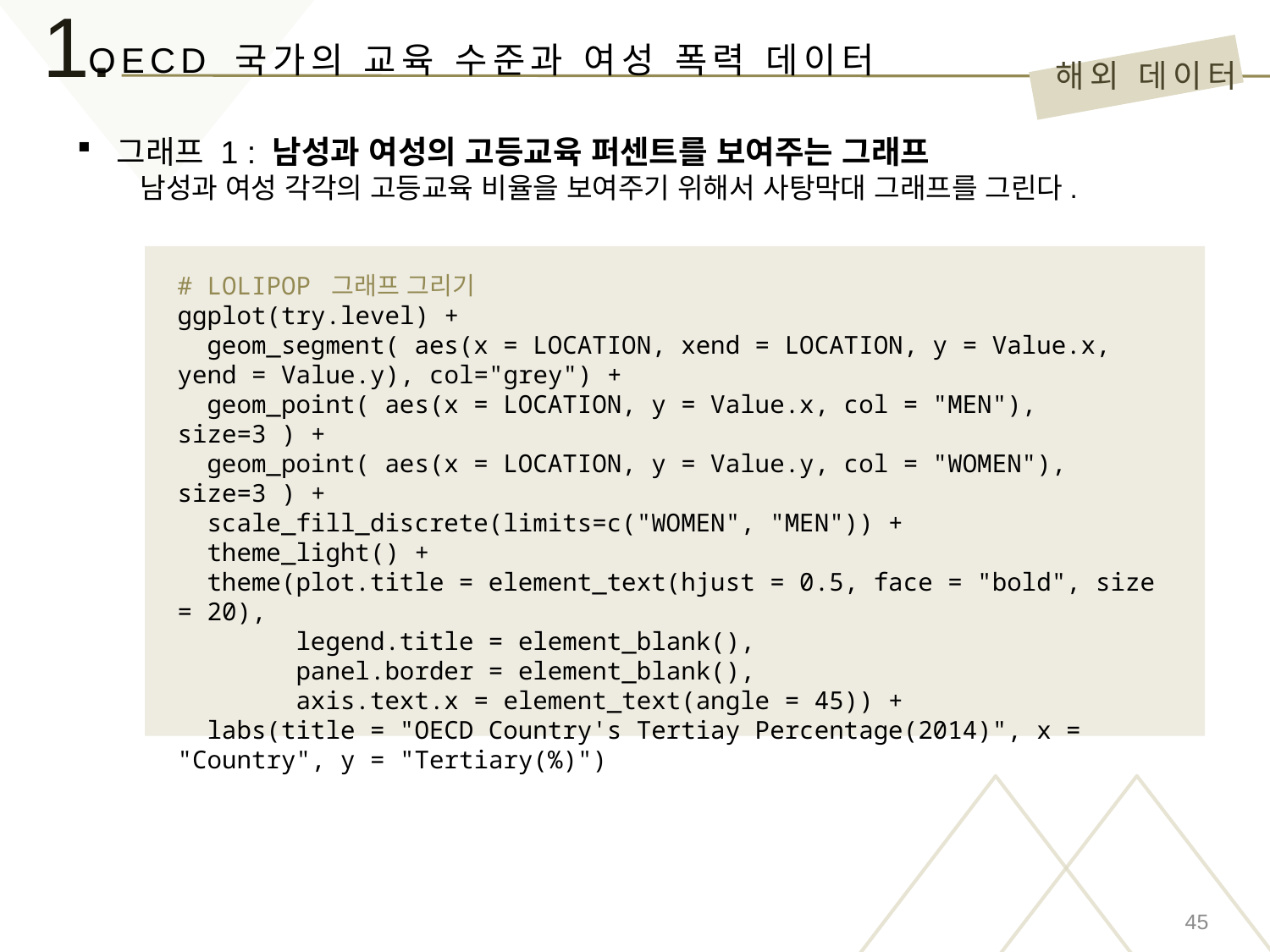

1.
OECD 국가의 교육 수준과 여성 폭력 데이터
해외 데이터

그래프 1 : 남성과 여성의 고등교육 퍼센트를 보여주는 그래프
남성과 여성 각각의 고등교육 비율을 보여주기 위해서 사탕막대 그래프를 그린다.

# LOLIPOP 그래프 그리기
ggplot(try.level) +
  geom_segment( aes(x = LOCATION, xend = LOCATION, y = Value.x, yend = Value.y), col="grey") +
  geom_point( aes(x = LOCATION, y = Value.x, col = "MEN"), size=3 ) +
  geom_point( aes(x = LOCATION, y = Value.y, col = "WOMEN"), size=3 ) +
  scale_fill_discrete(limits=c("WOMEN", "MEN")) +
  theme_light() +
  theme(plot.title = element_text(hjust = 0.5, face = "bold", size = 20),
        legend.title = element_blank(),
        panel.border = element_blank(),
        axis.text.x = element_text(angle = 45)) +
  labs(title = "OECD Country's Tertiay Percentage(2014)", x = "Country", y = "Tertiary(%)")
45